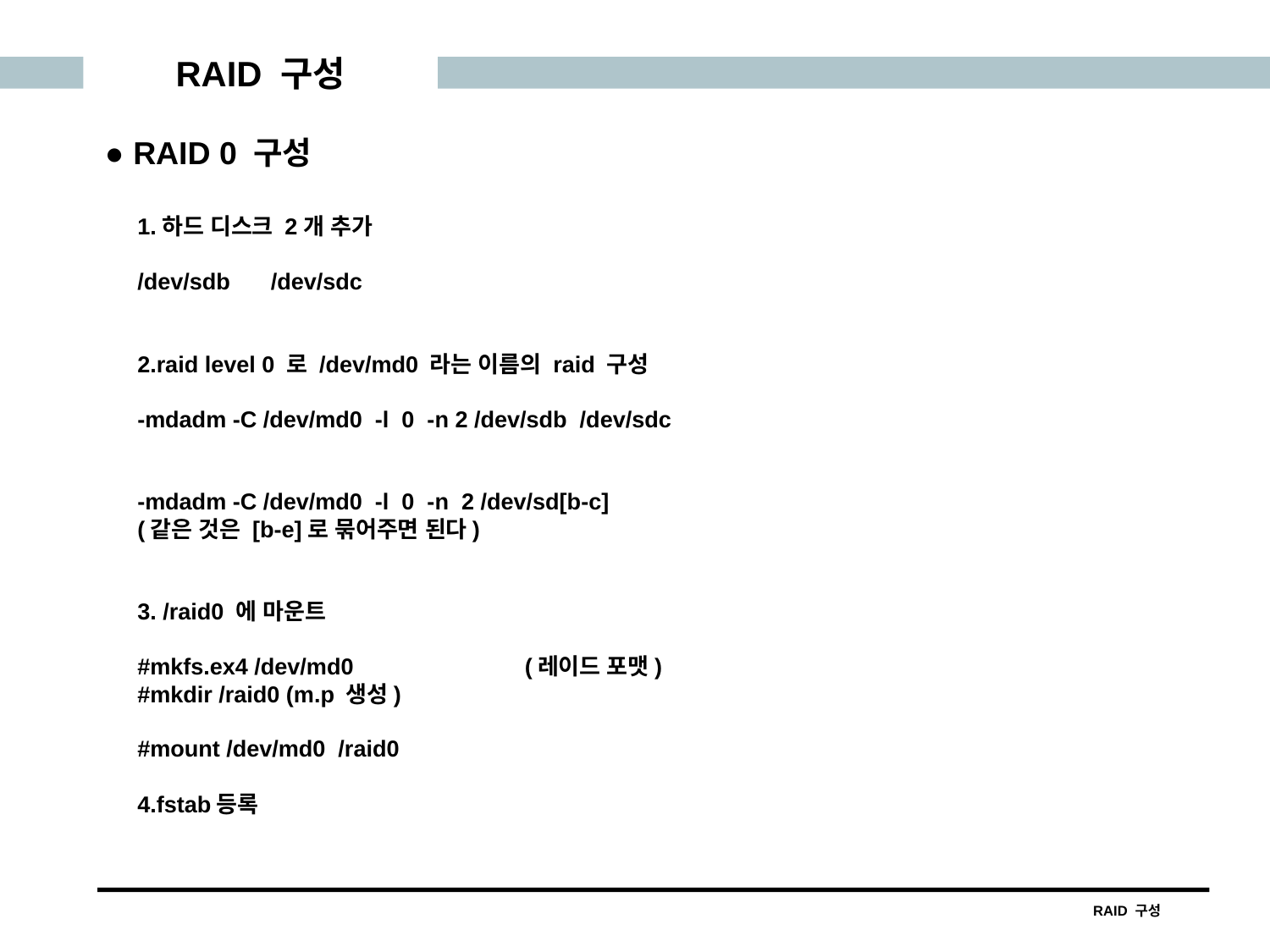

RAID 구성

● RAID 0 구성
1.하드 디스크 2개 추가

/dev/sdb	 /dev/sdc

2.raid level 0 로 /dev/md0 라는 이름의 raid 구성

-mdadm -C /dev/md0  -l  0  -n 2 /dev/sdb  /dev/sdc

-mdadm -C /dev/md0  -l  0  -n  2 /dev/sd[b-c]
(같은 것은 [b-e]로 묶어주면 된다)

3. /raid0 에 마운트

#mkfs.ex4 /dev/md0		 (레이드 포맷)
#mkdir /raid0 (m.p 생성)

#mount /dev/md0  /raid0

4.fstab등록

RAID 구성